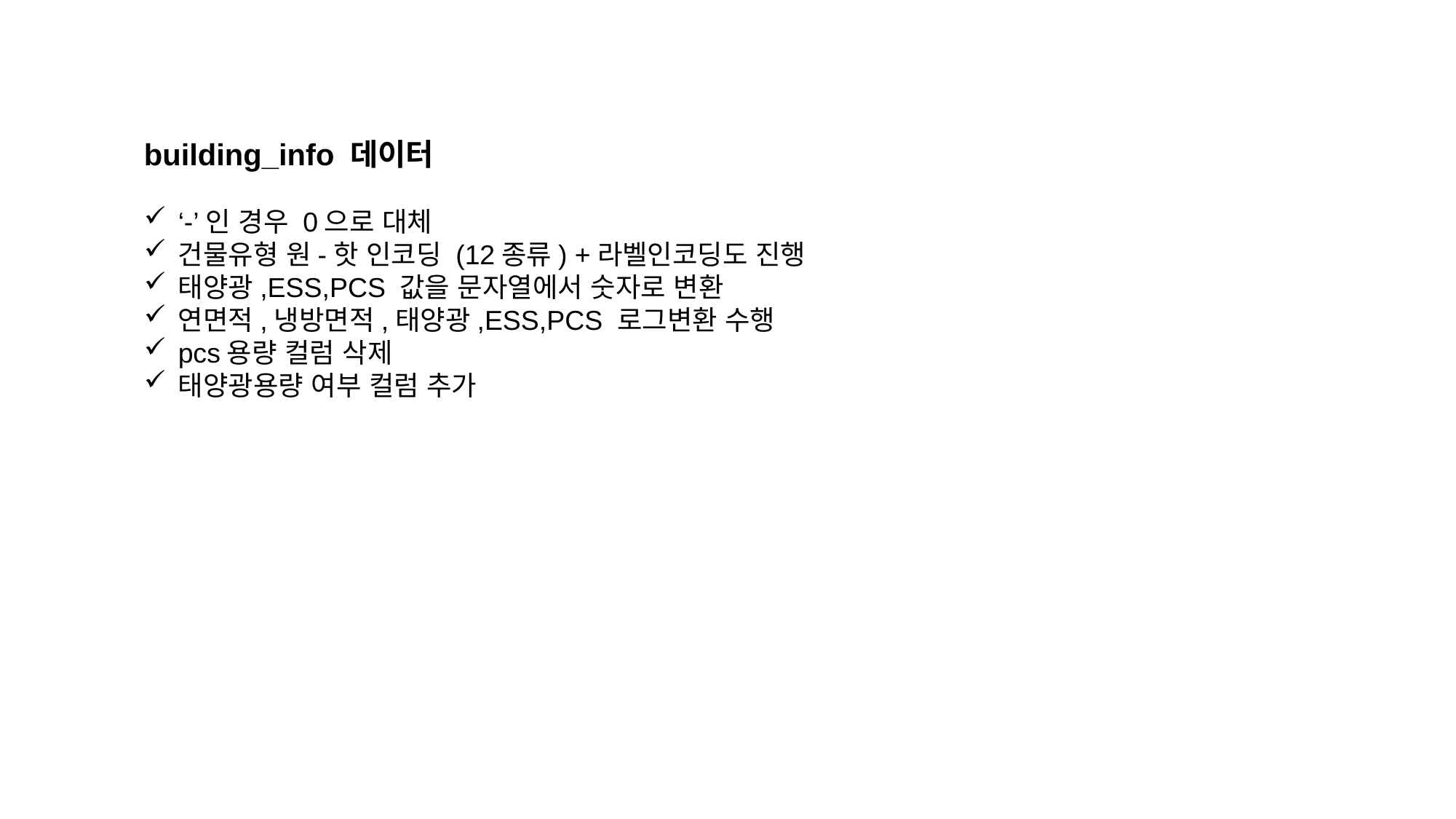

building_info 데이터

‘-’인 경우 0으로 대체
건물유형 원-핫 인코딩 (12종류) +라벨인코딩도 진행
태양광,ESS,PCS 값을 문자열에서 숫자로 변환
연면적,냉방면적,태양광,ESS,PCS 로그변환 수행
pcs용량 컬럼 삭제
태양광용량 여부 컬럼 추가